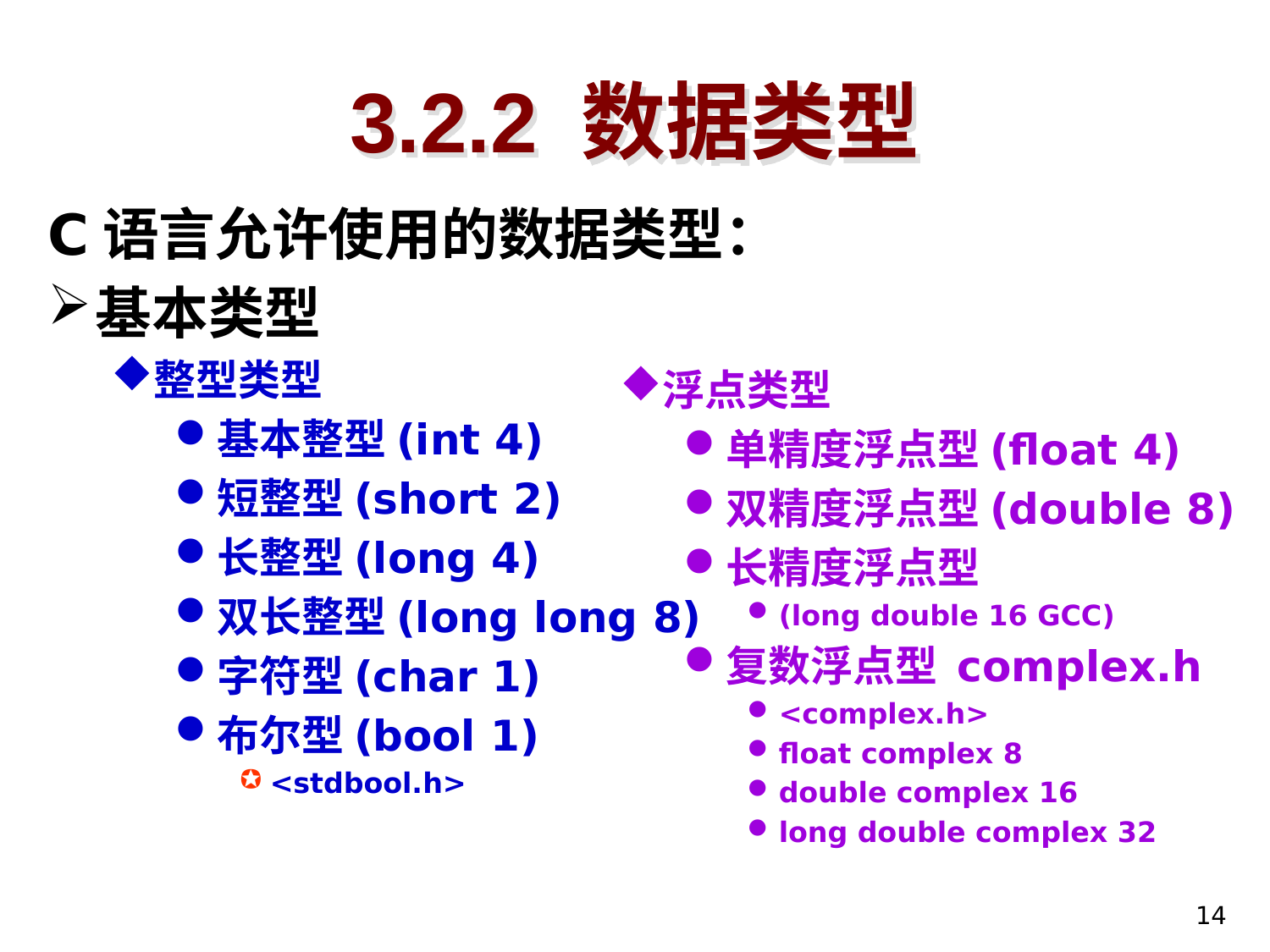

# 3.2.2 数据类型
C语言允许使用的数据类型：
基本类型
整型类型
基本整型(int 4)
短整型(short 2)
长整型(long 4)
双长整型(long long 8)
字符型(char 1)
布尔型(bool 1)
<stdbool.h>
浮点类型
单精度浮点型(float 4)
双精度浮点型(double 8)
长精度浮点型
(long double 16 GCC)
复数浮点型 complex.h
<complex.h>
float complex 8
double complex 16
long double complex 32
14